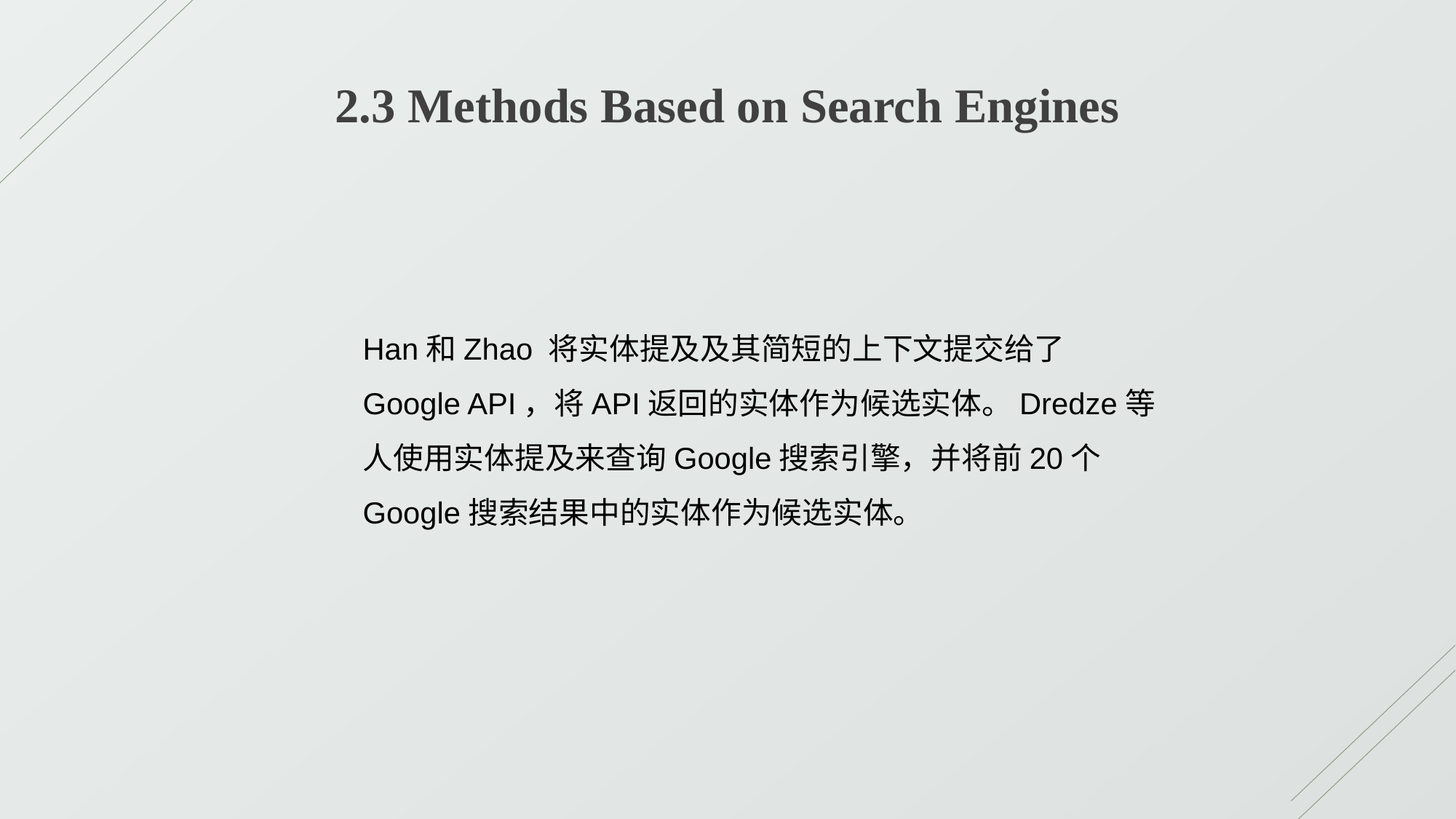

2.3 Methods Based on Search Engines

Han和Zhao 将实体提及及其简短的上下文提交给了Google API，将API返回的实体作为候选实体。Dredze等人使用实体提及来查询Google搜索引擎，并将前20个Google搜索结果中的实体作为候选实体。